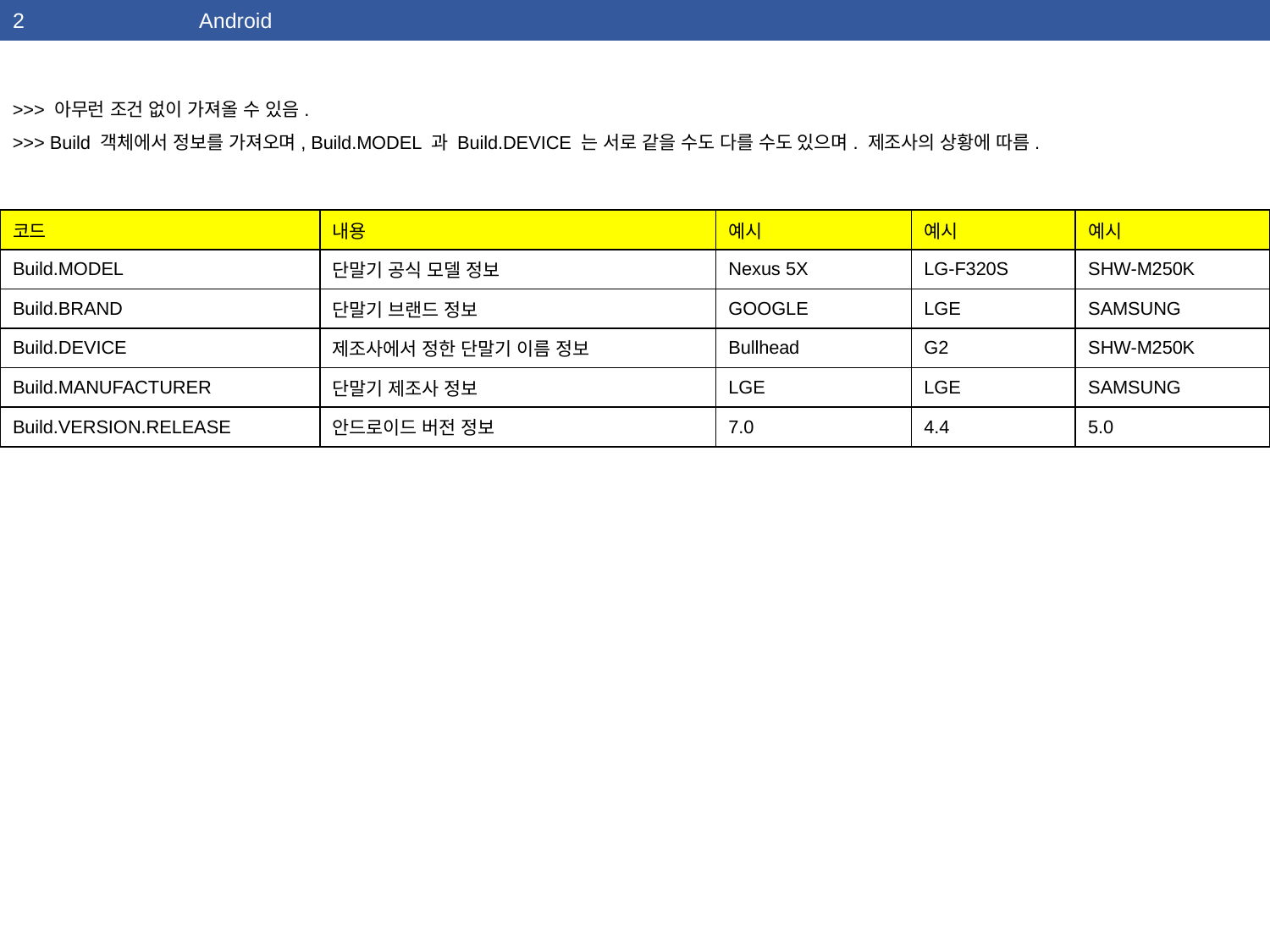

| 2 | Android |
| --- | --- |
>>> 아무런 조건 없이 가져올 수 있음.
>>> Build 객체에서 정보를 가져오며, Build.MODEL 과 Build.DEVICE 는 서로 같을 수도 다를 수도 있으며. 제조사의 상황에 따름.
| 코드 | 내용 | 예시 | 예시 | 예시 |
| --- | --- | --- | --- | --- |
| Build.MODEL | 단말기 공식 모델 정보 | Nexus 5X | LG-F320S | SHW-M250K |
| Build.BRAND | 단말기 브랜드 정보 | GOOGLE | LGE | SAMSUNG |
| Build.DEVICE | 제조사에서 정한 단말기 이름 정보 | Bullhead | G2 | SHW-M250K |
| Build.MANUFACTURER | 단말기 제조사 정보 | LGE | LGE | SAMSUNG |
| Build.VERSION.RELEASE | 안드로이드 버전 정보 | 7.0 | 4.4 | 5.0 |